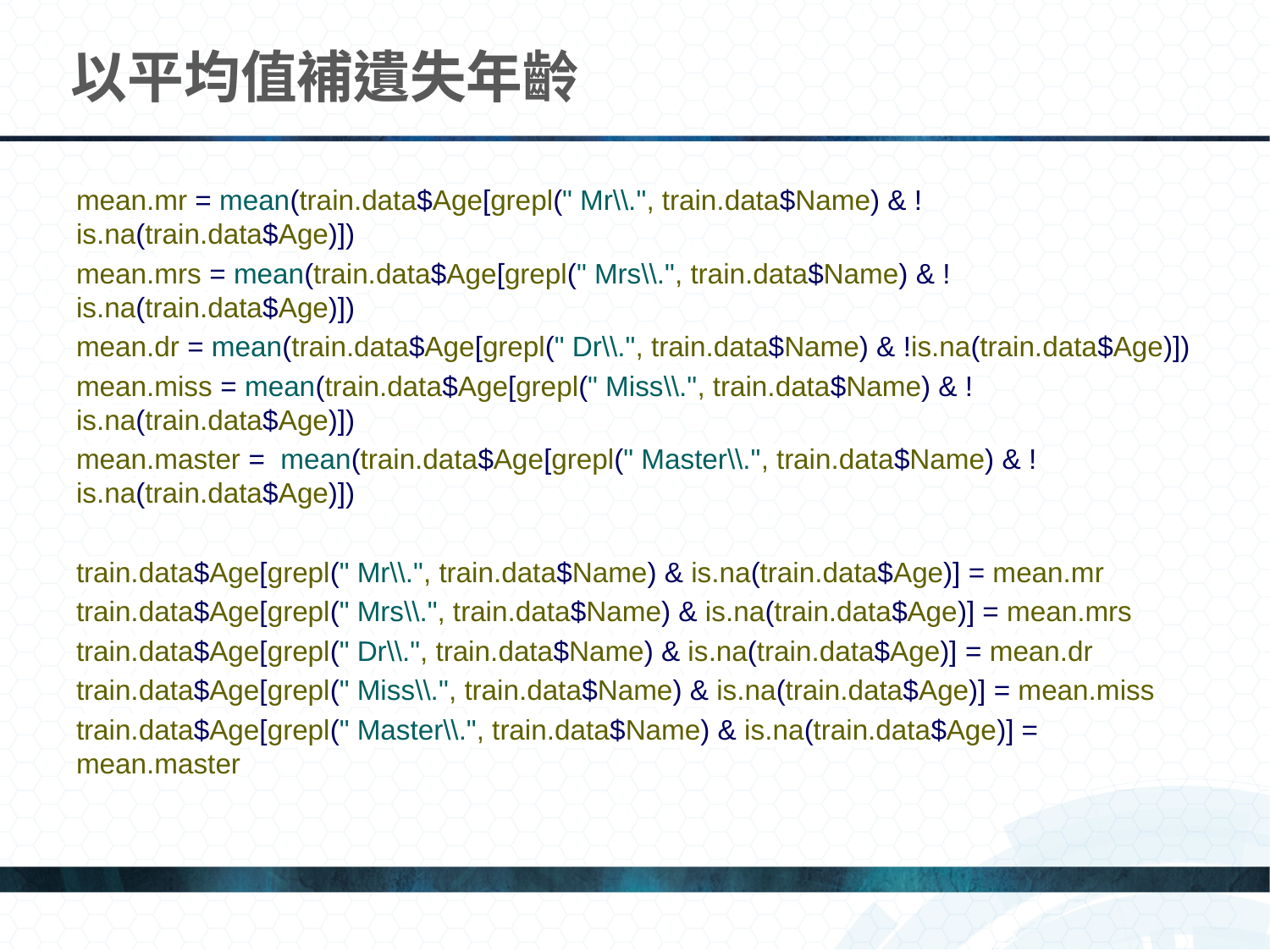

# 以平均值補遺失年齡
mean.mr = mean(train.data$Age[grepl(" Mr\\.", train.data$Name) & !is.na(train.data$Age)])
mean.mrs = mean(train.data$Age[grepl(" Mrs\\.", train.data$Name) & !is.na(train.data$Age)])
mean.dr = mean(train.data$Age[grepl(" Dr\\.", train.data$Name) & !is.na(train.data$Age)])
mean.miss = mean(train.data$Age[grepl(" Miss\\.", train.data$Name) & !is.na(train.data$Age)])
mean.master =  mean(train.data$Age[grepl(" Master\\.", train.data$Name) & !is.na(train.data$Age)])

train.data$Age[grepl(" Mr\\.", train.data$Name) & is.na(train.data$Age)] = mean.mr
train.data$Age[grepl(" Mrs\\.", train.data$Name) & is.na(train.data$Age)] = mean.mrs
train.data$Age[grepl(" Dr\\.", train.data$Name) & is.na(train.data$Age)] = mean.dr
train.data$Age[grepl(" Miss\\.", train.data$Name) & is.na(train.data$Age)] = mean.miss
train.data$Age[grepl(" Master\\.", train.data$Name) & is.na(train.data$Age)] = mean.master